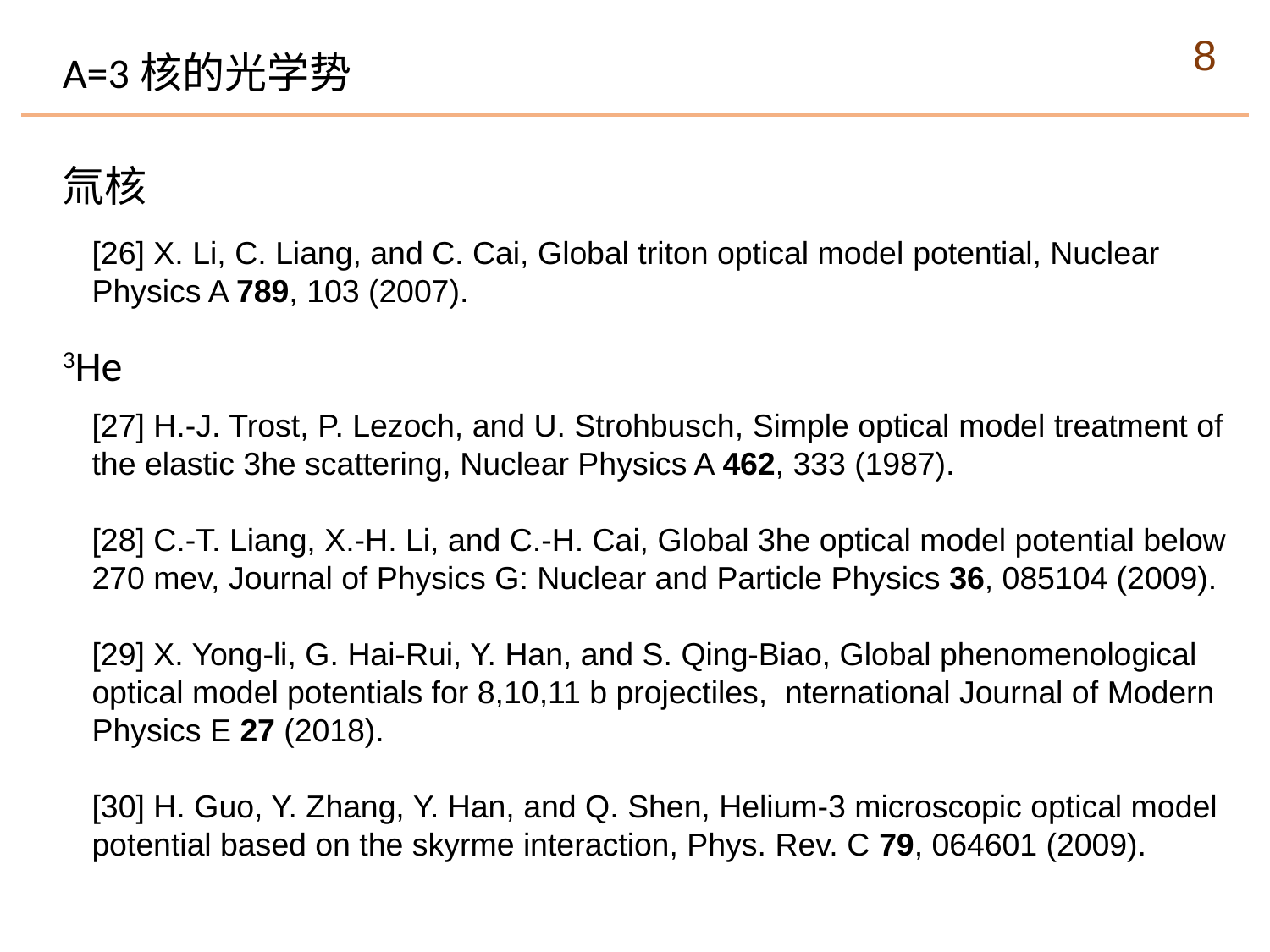

8
A=3核的光学势
氚核
[26] X. Li, C. Liang, and C. Cai, Global triton optical model potential, Nuclear Physics A 789, 103 (2007).
3He
[27] H.-J. Trost, P. Lezoch, and U. Strohbusch, Simple optical model treatment of the elastic 3he scattering, Nuclear Physics A 462, 333 (1987).
[28] C.-T. Liang, X.-H. Li, and C.-H. Cai, Global 3he optical model potential below 270 mev, Journal of Physics G: Nuclear and Particle Physics 36, 085104 (2009).
[29] X. Yong-li, G. Hai-Rui, Y. Han, and S. Qing-Biao, Global phenomenological optical model potentials for 8,10,11 b projectiles,  nternational Journal of Modern Physics E 27 (2018).
[30] H. Guo, Y. Zhang, Y. Han, and Q. Shen, Helium-3 microscopic optical model potential based on the skyrme interaction, Phys. Rev. C 79, 064601 (2009).